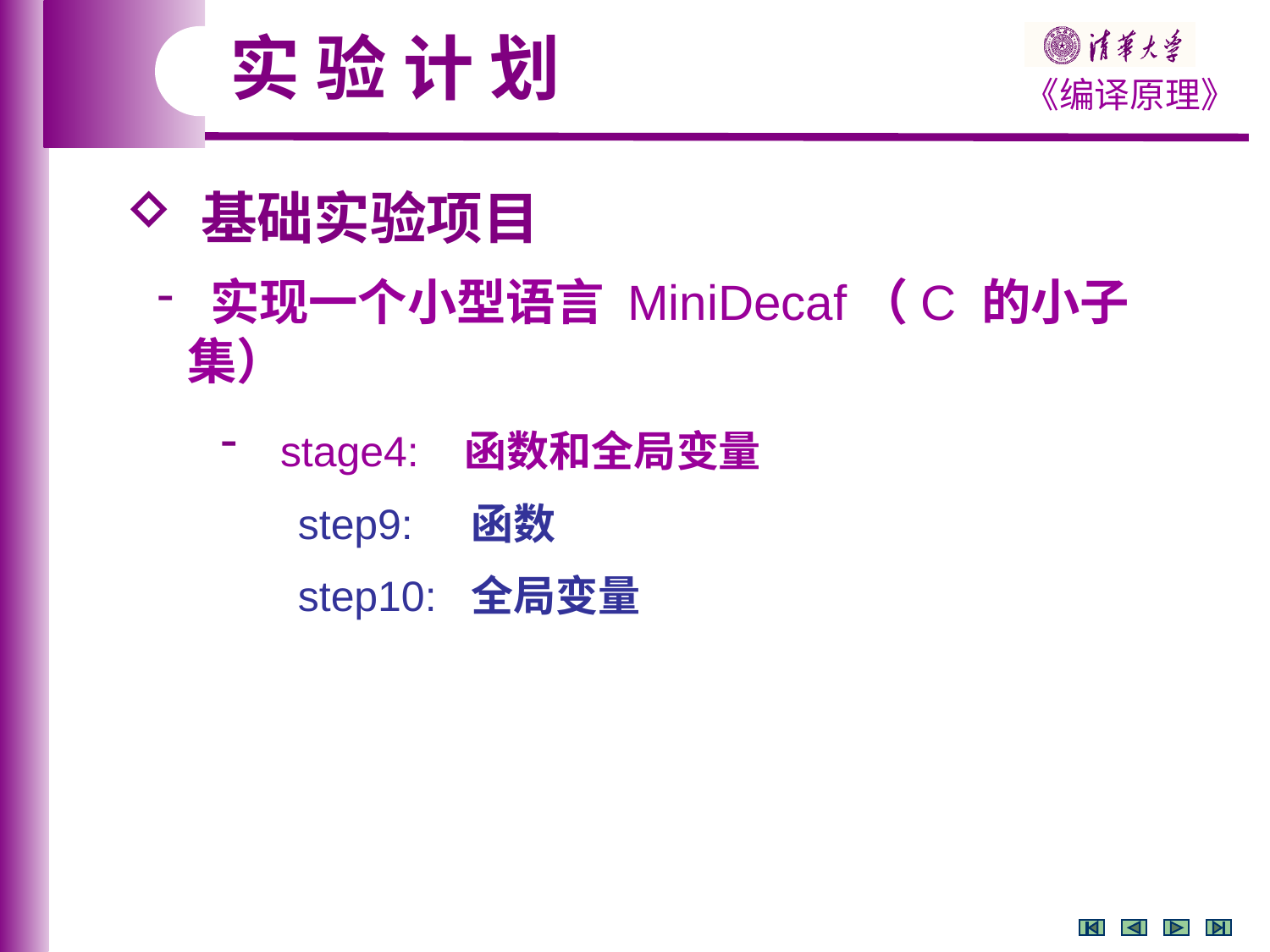

实 验 计 划
 基础实验项目

 实现一个小型语言 MiniDecaf（C 的小子集）

 stage4:   函数和全局变量

    step9:    函数

    step10:  全局变量